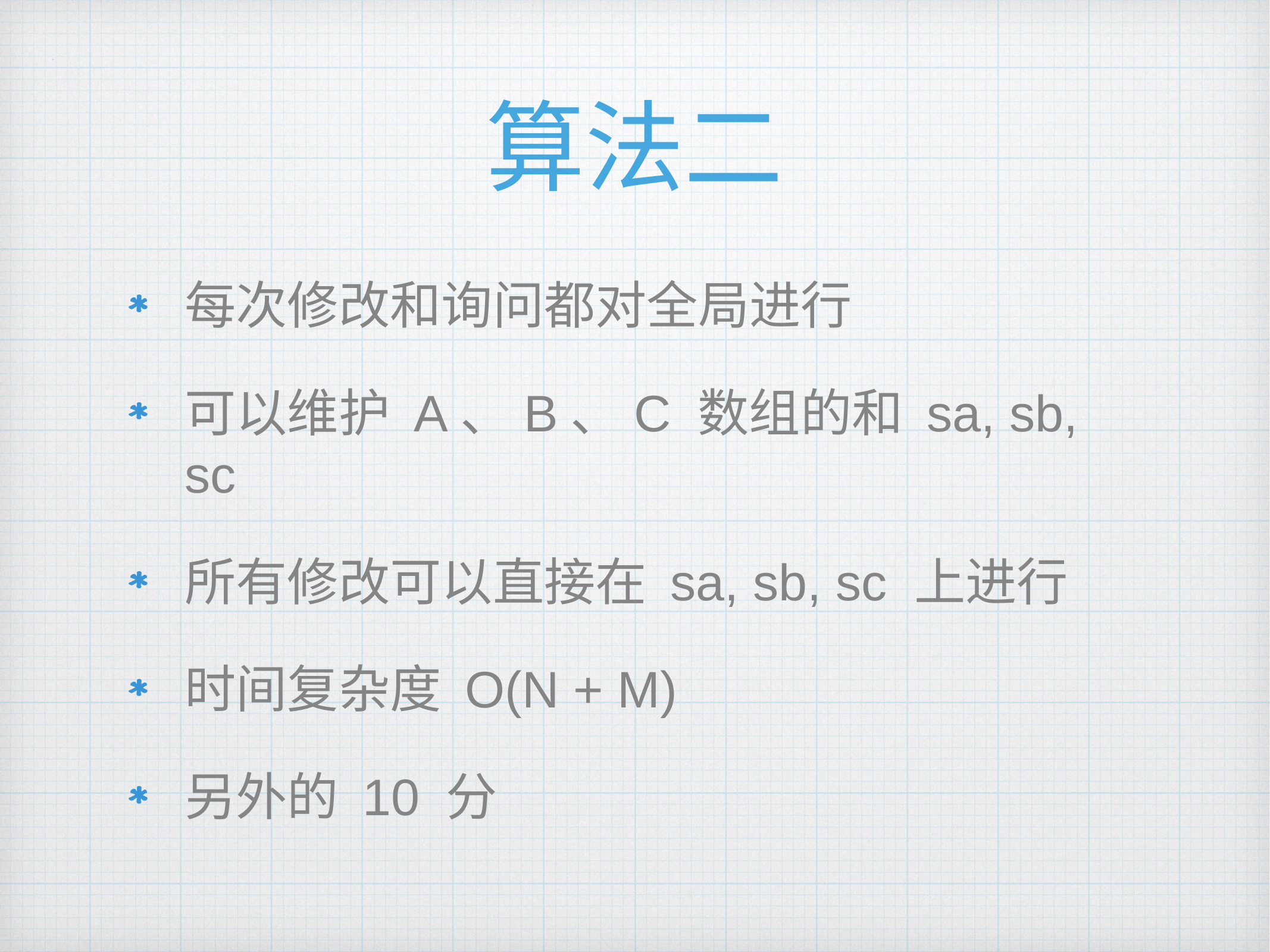

# 算法二
每次修改和询问都对全局进行
可以维护 A、B、C 数组的和 sa, sb, sc
所有修改可以直接在 sa, sb, sc 上进行
时间复杂度 O(N + M)
另外的 10 分